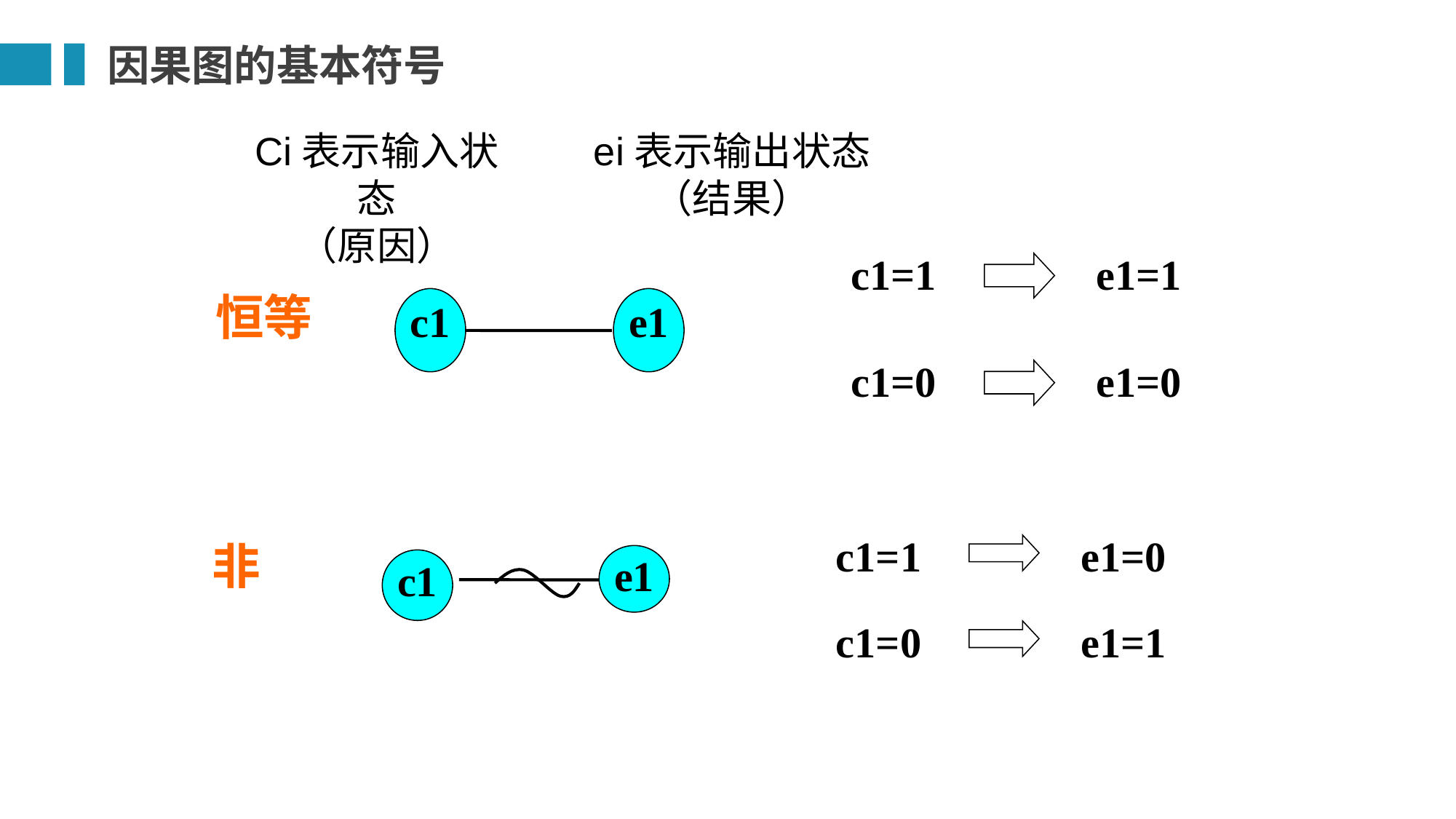

因果图的基本符号

Ci表示输入状态
（原因）
ei表示输出状态
（结果）
c1=1

e1=1
c1
e1
 恒等

c1=0
e1=0
c1=1

e1=0
非
e1
c1

c1=0

e1=1
67